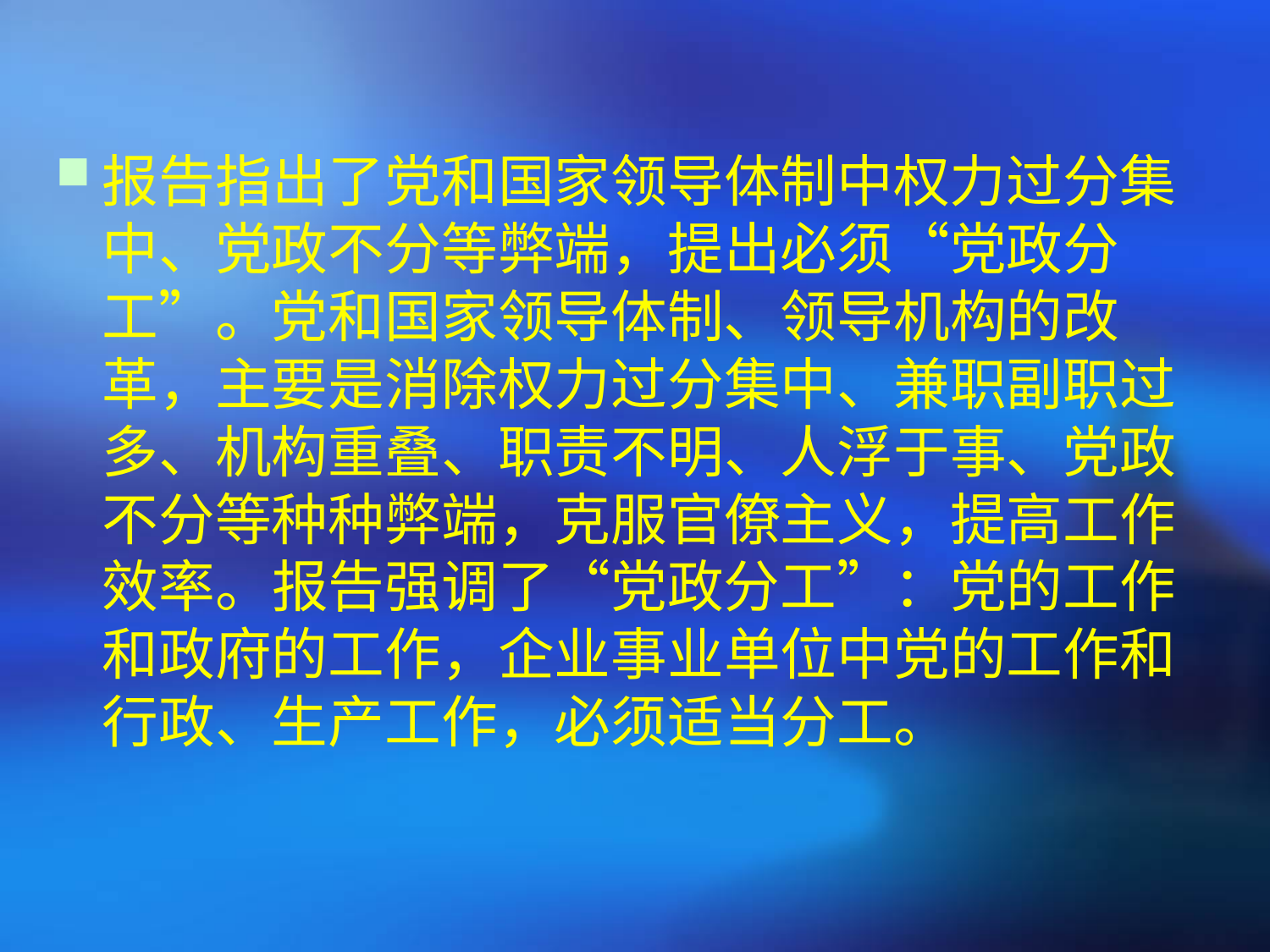

报告指出了党和国家领导体制中权力过分集中、党政不分等弊端，提出必须“党政分工”。党和国家领导体制、领导机构的改革，主要是消除权力过分集中、兼职副职过多、机构重叠、职责不明、人浮于事、党政不分等种种弊端，克服官僚主义，提高工作效率。报告强调了“党政分工”：党的工作和政府的工作，企业事业单位中党的工作和行政、生产工作，必须适当分工。